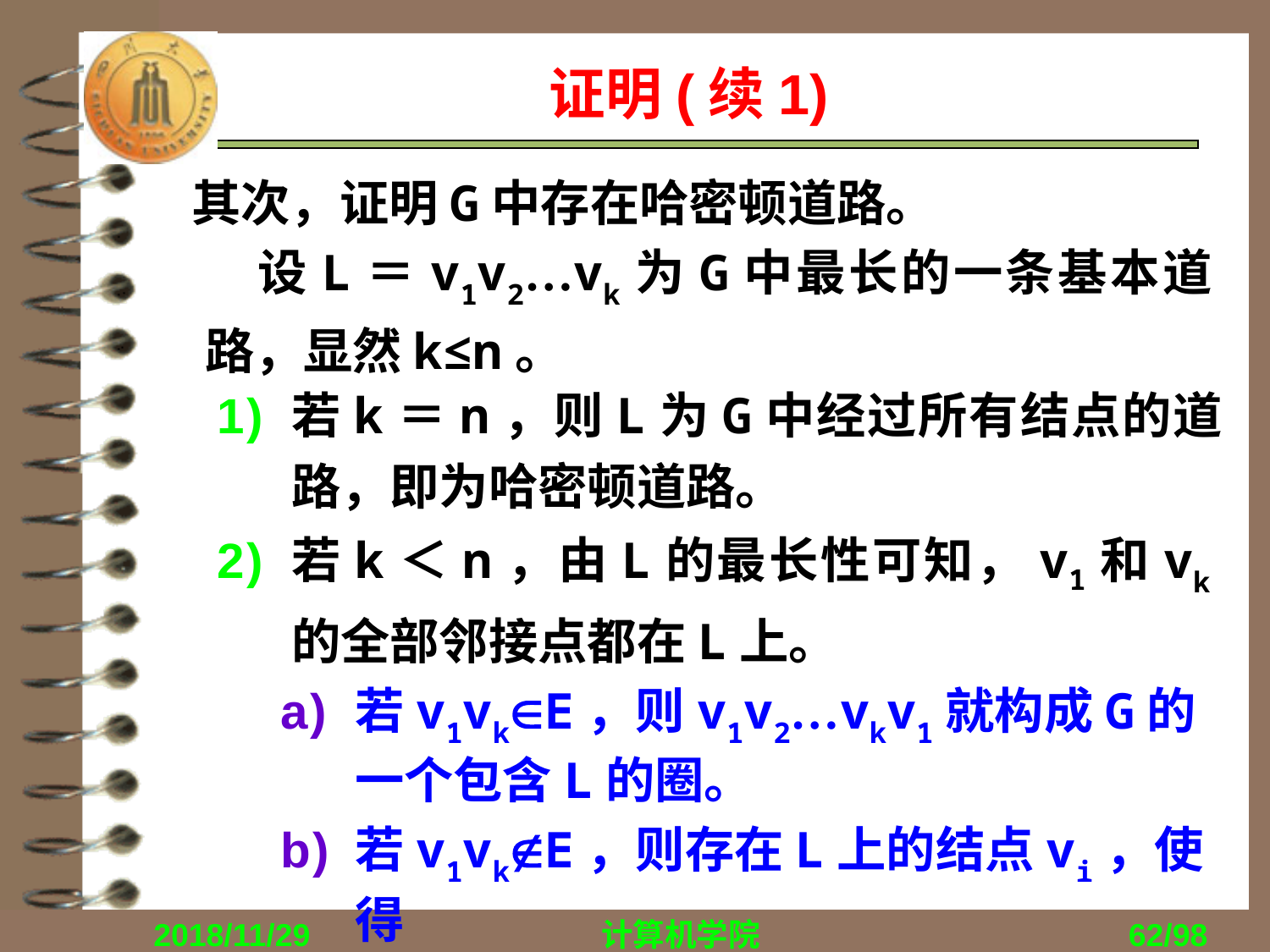

# 证明(续1)
  其次，证明G中存在哈密顿道路。
      设L＝v1v2…vk为G中最长的一条基本道路，显然k≤n。
若k＝n，则L为G中经过所有结点的道路，即为哈密顿道路。
若k＜n，由L的最长性可知，v1和vk的全部邻接点都在L上。
若v1vk∈E，则v1v2…vkv1就构成G的一个包含L的圈。
若v1vk∉E，则存在L上的结点vi，使得
2018/11/29
计算机学院
62/98